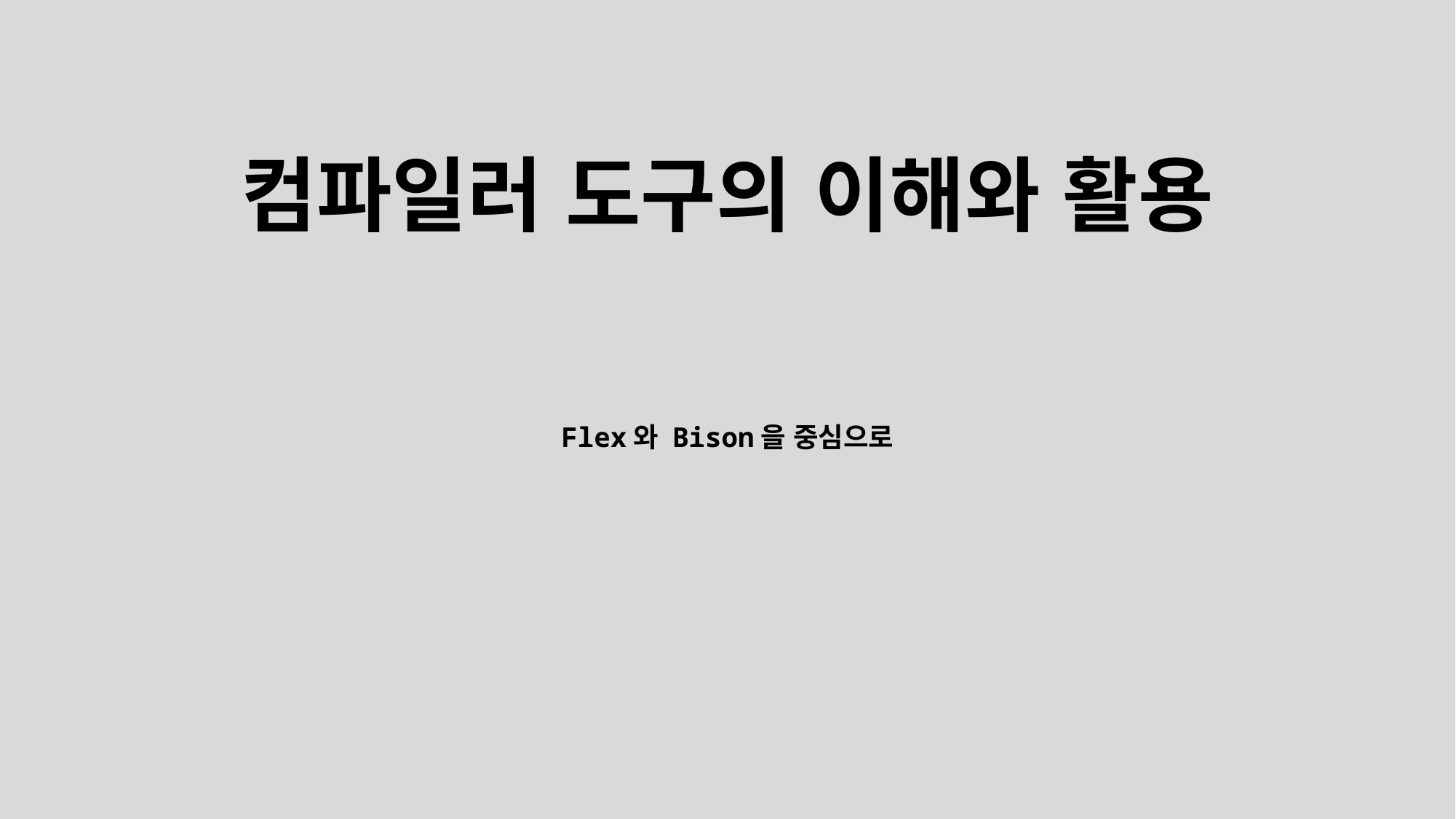

# 컴파일러 도구의 이해와 활용
Flex와 Bison을 중심으로